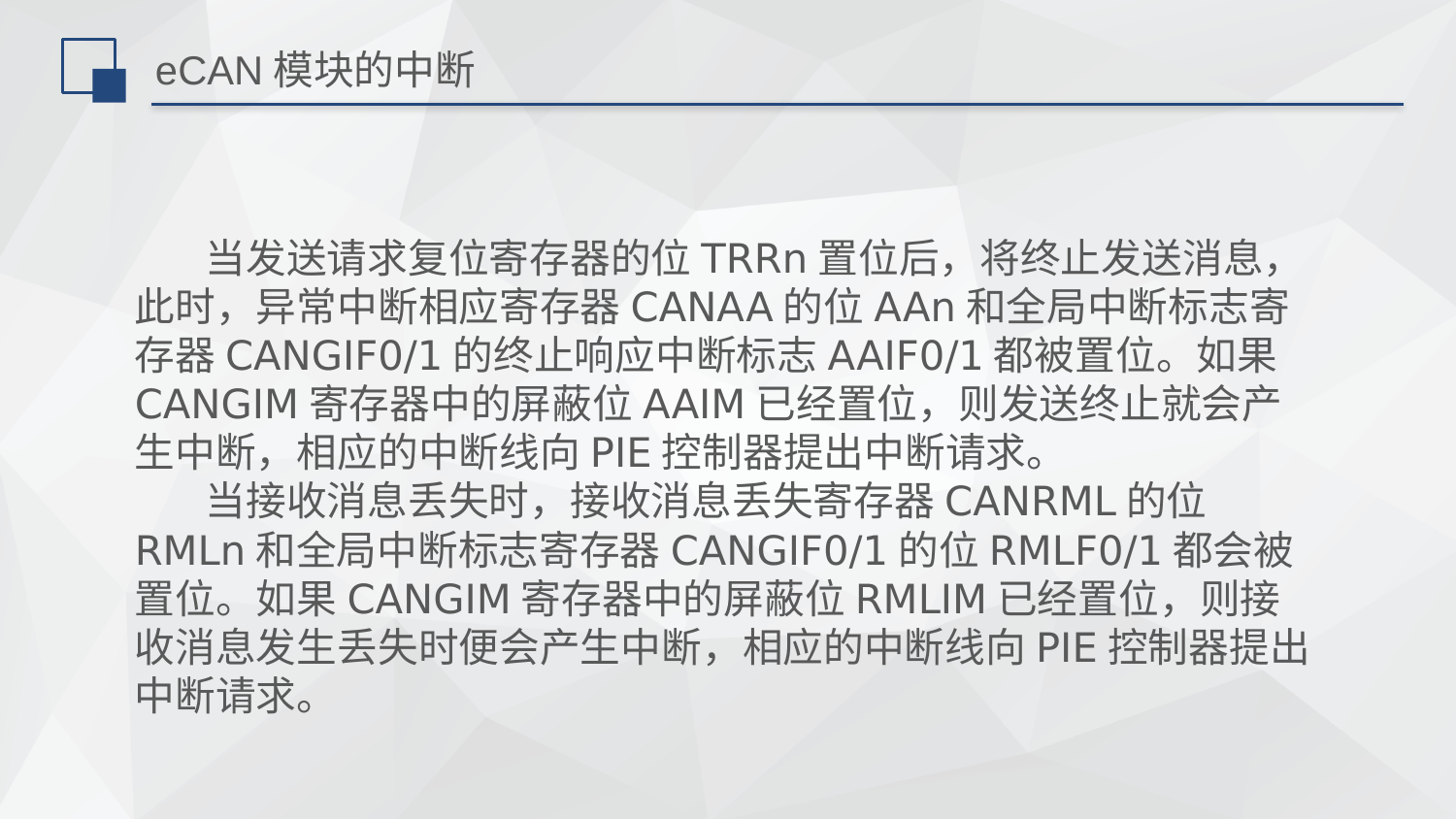

# eCAN模块的中断
当发送请求复位寄存器的位TRRn置位后，将终止发送消息，此时，异常中断相应寄存器CANAA的位AAn和全局中断标志寄存器CANGIF0/1的终止响应中断标志AAIF0/1都被置位。如果CANGIM寄存器中的屏蔽位AAIM已经置位，则发送终止就会产生中断，相应的中断线向PIE控制器提出中断请求。
当接收消息丢失时，接收消息丢失寄存器CANRML的位RMLn和全局中断标志寄存器CANGIF0/1的位RMLF0/1都会被置位。如果CANGIM寄存器中的屏蔽位RMLIM已经置位，则接收消息发生丢失时便会产生中断，相应的中断线向PIE控制器提出中断请求。